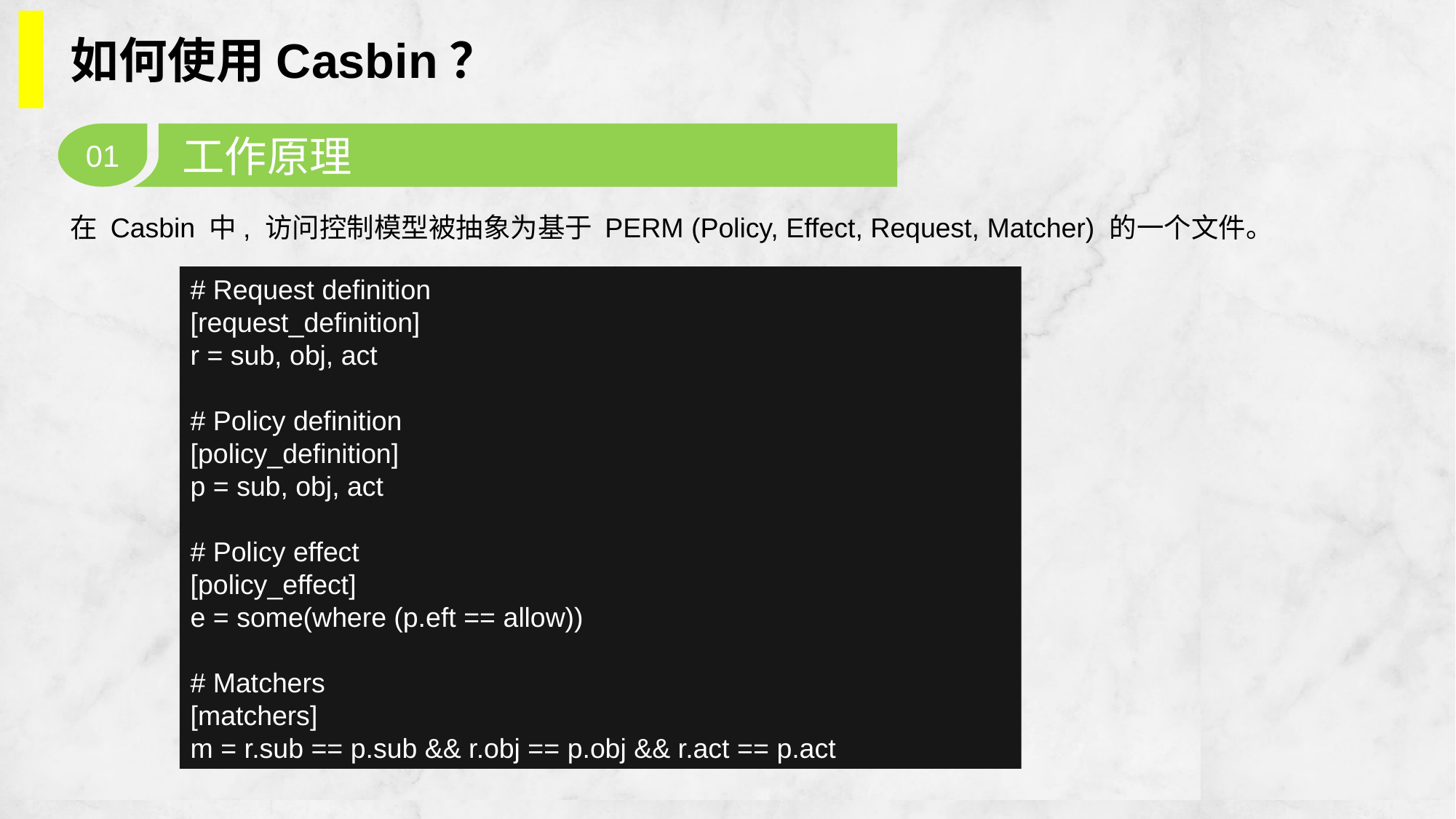

如何使用Casbin？
01
   工作原理
在 Casbin 中, 访问控制模型被抽象为基于 PERM (Policy, Effect, Request, Matcher) 的一个文件。
# Request definition
[request_definition]
r = sub, obj, act

# Policy definition
[policy_definition]
p = sub, obj, act

# Policy effect
[policy_effect]
e = some(where (p.eft == allow))

# Matchers
[matchers]
m = r.sub == p.sub && r.obj == p.obj && r.act == p.act